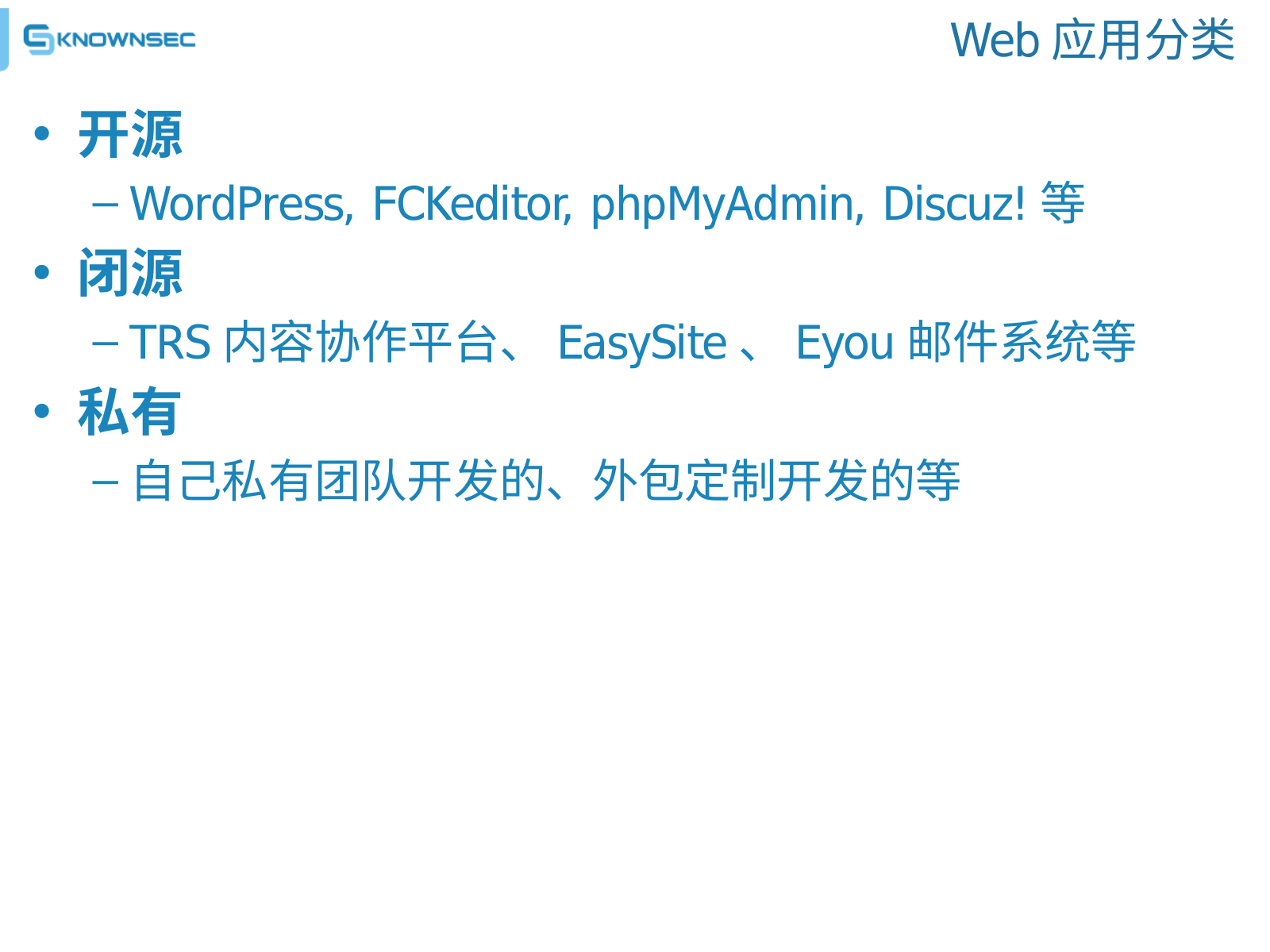

# Web应用分类
开源
WordPress, FCKeditor, phpMyAdmin, Discuz!等
闭源
TRS内容协作平台、EasySite、Eyou邮件系统等
私有
自己私有团队开发的、外包定制开发的等